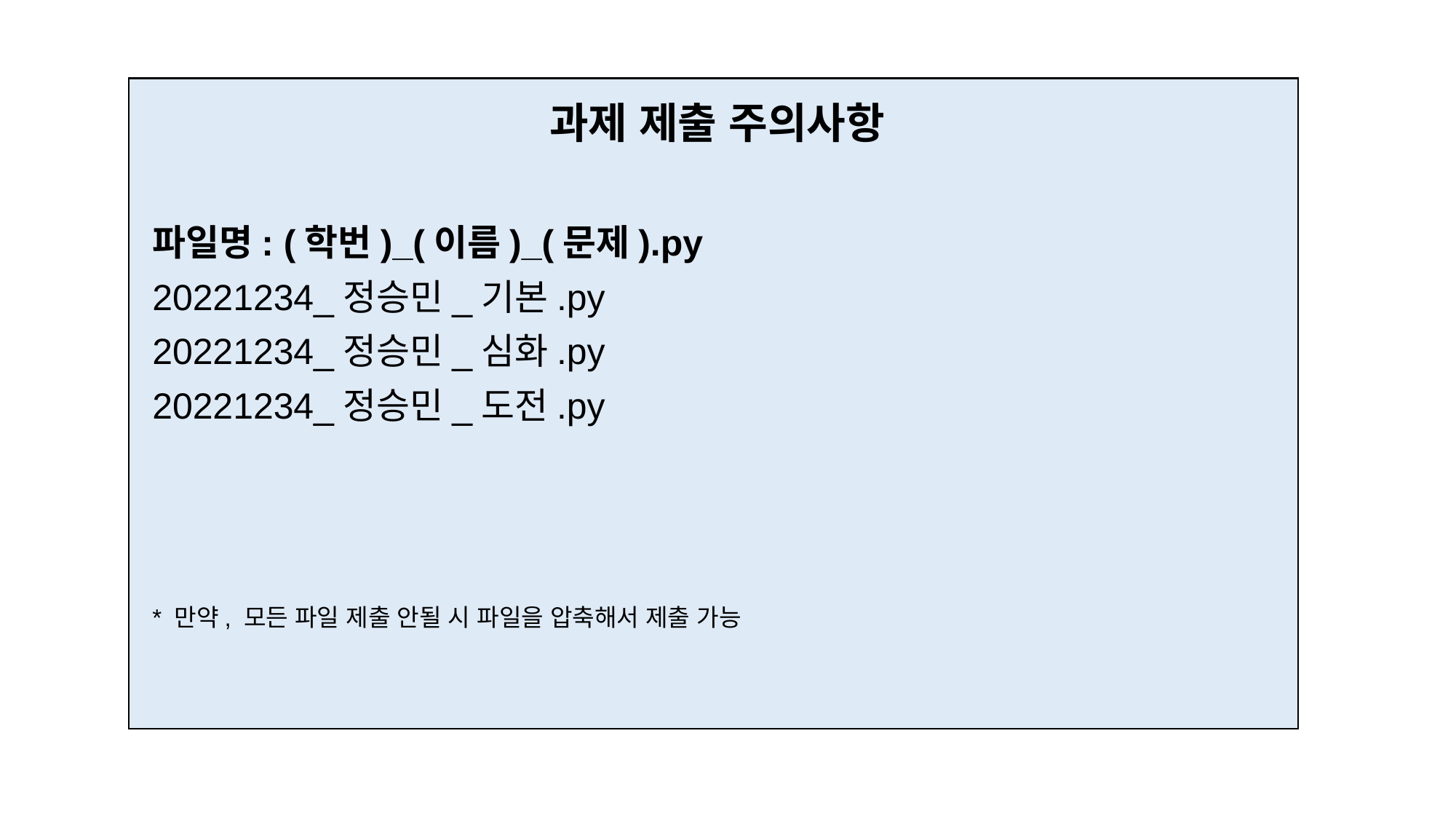

과제 제출 주의사항

파일명: (학번)_(이름)_(문제).py
20221234_정승민_기본.py
20221234_정승민_심화.py
20221234_정승민_도전.py

* 만약, 모든 파일 제출 안될 시 파일을 압축해서 제출 가능